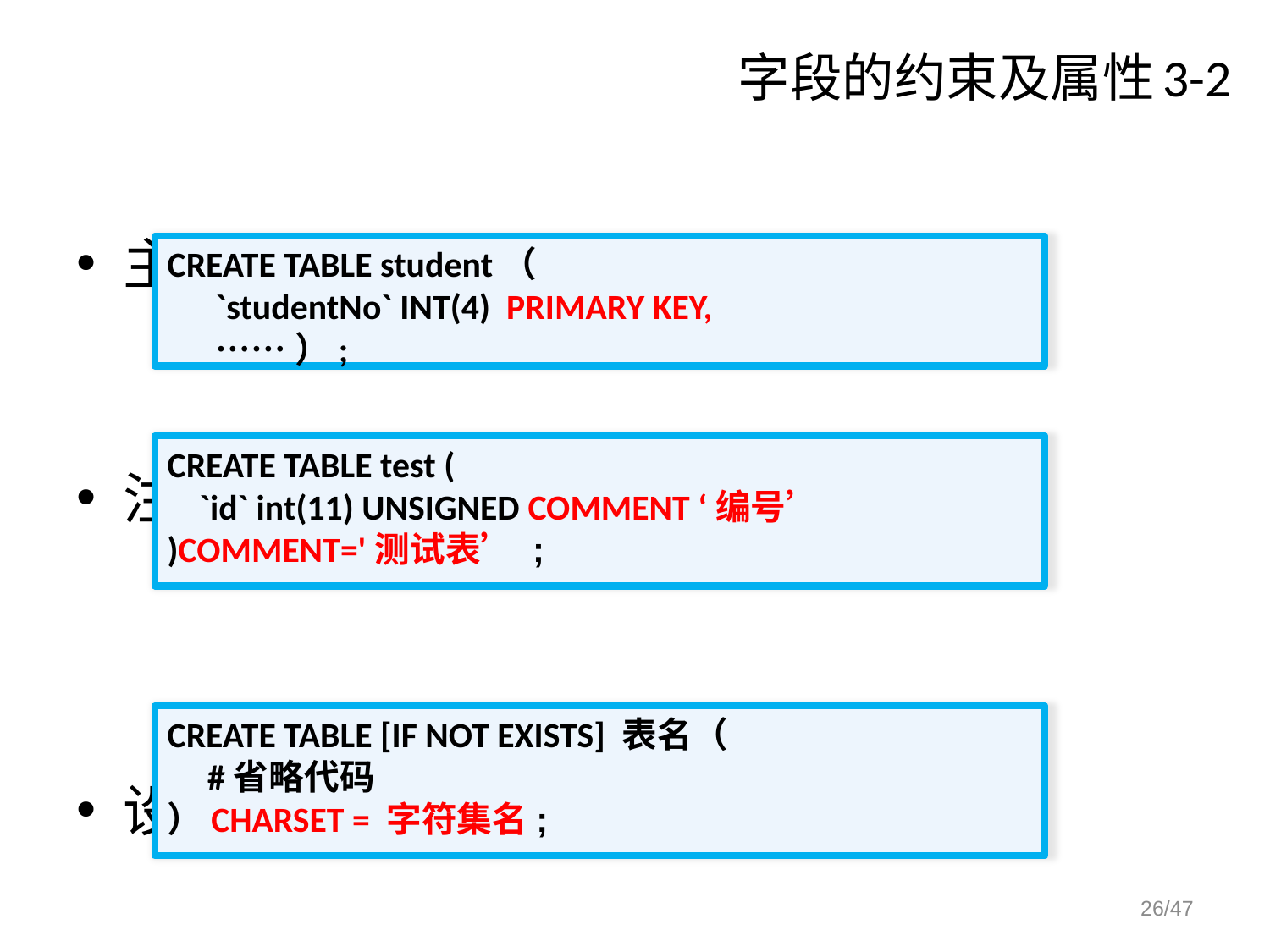

# 字段的约束及属性3-2
主键

注释

设置字符集编码

CREATE TABLE student（
      `studentNo` INT(4)  PRIMARY KEY,
      ……）;
CREATE TABLE test (
    `id` int(11) UNSIGNED COMMENT ‘编号’
)COMMENT='测试表’ ;

CREATE TABLE [IF NOT EXISTS] 表名（
     #省略代码
）CHARSET = 字符集名;

26/47